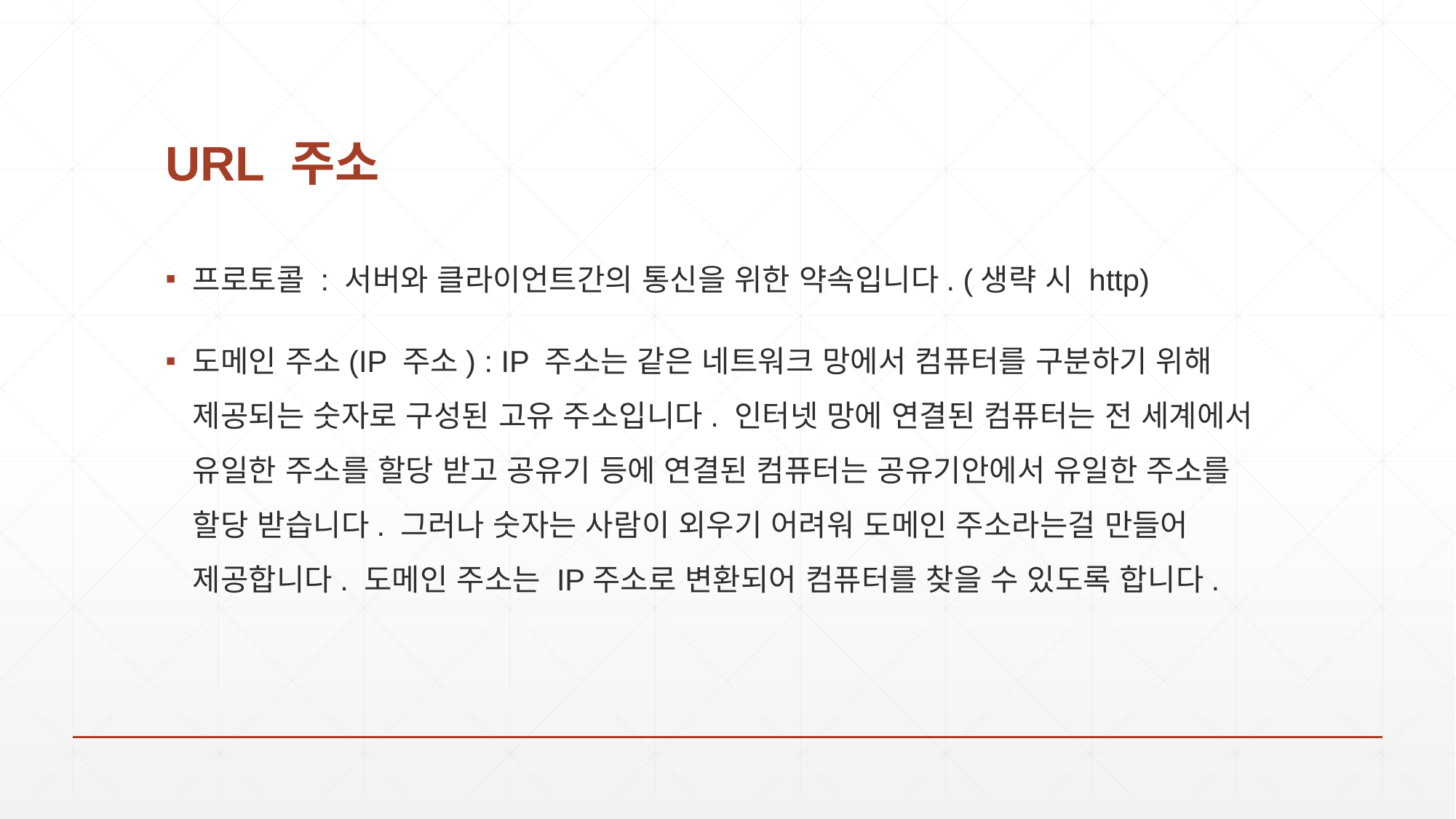

# URL 주소
프로토콜 : 서버와 클라이언트간의 통신을 위한 약속입니다. (생략 시 http)
도메인 주소(IP 주소) : IP 주소는 같은 네트워크 망에서 컴퓨터를 구분하기 위해 제공되는 숫자로 구성된 고유 주소입니다. 인터넷 망에 연결된 컴퓨터는 전 세계에서 유일한 주소를 할당 받고 공유기 등에 연결된 컴퓨터는 공유기안에서 유일한 주소를 할당 받습니다. 그러나 숫자는 사람이 외우기 어려워 도메인 주소라는걸 만들어 제공합니다. 도메인 주소는 IP주소로 변환되어 컴퓨터를 찾을 수 있도록 합니다.